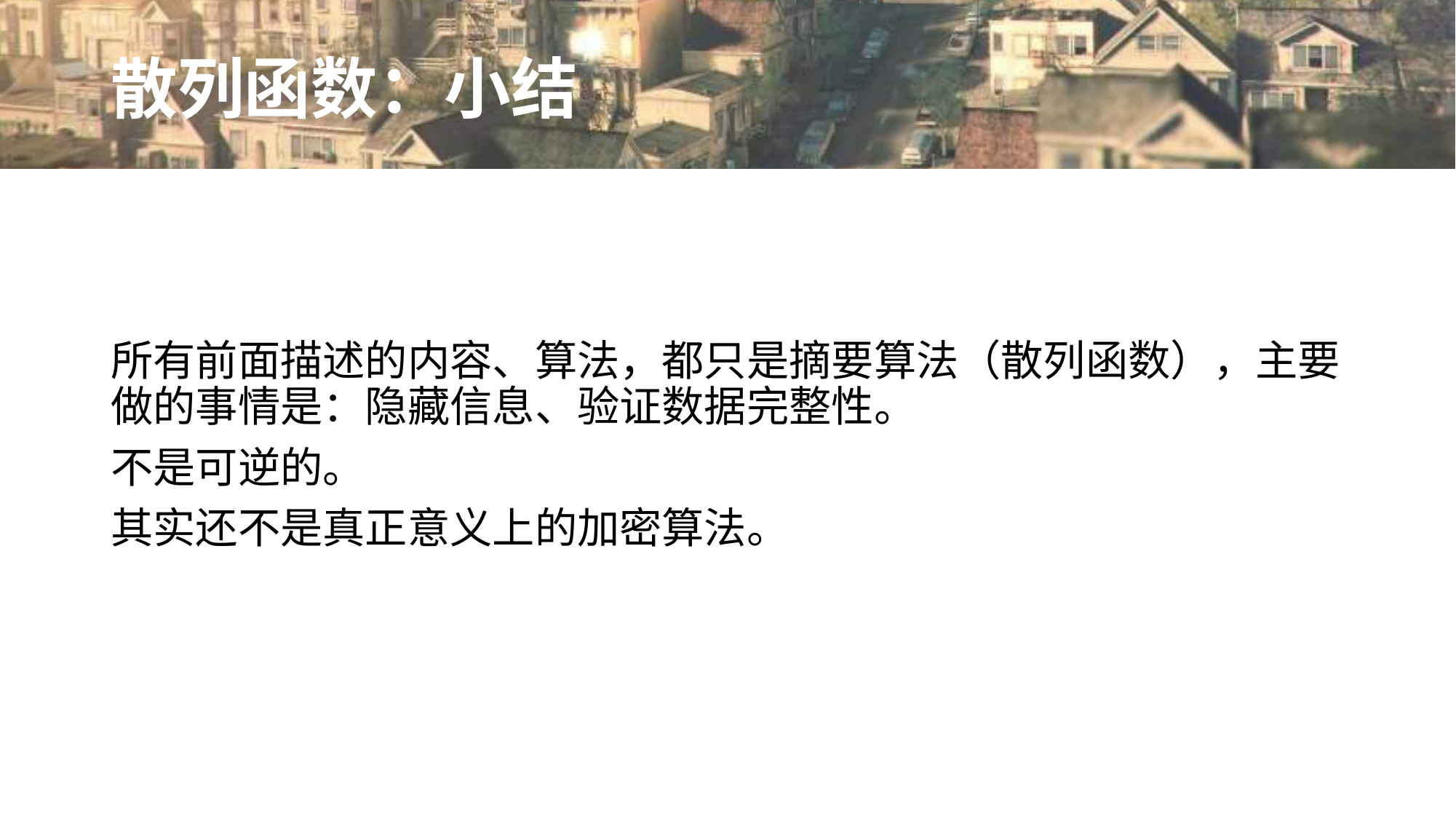

# 散列函数：小结
所有前面描述的内容、算法，都只是摘要算法（散列函数），主要做的事情是：隐藏信息、验证数据完整性。
不是可逆的。
其实还不是真正意义上的加密算法。